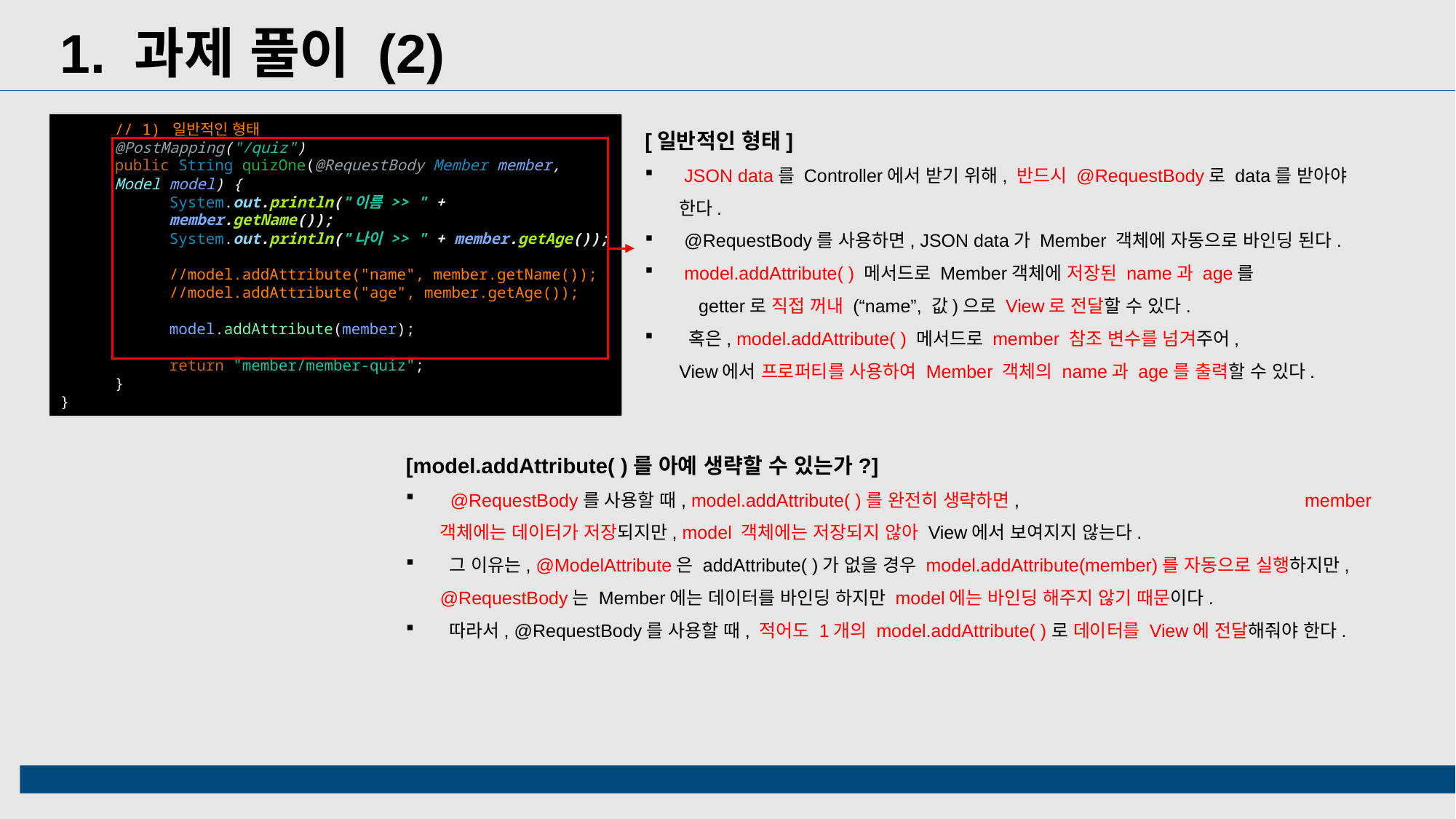

1. 과제 풀이 (2)
// 1) 일반적인 형태
@PostMapping("/quiz")
public String quizOne(@RequestBody Member member, Model model) {
System.out.println("이름 >> " + member.getName());
System.out.println("나이 >> " + member.getAge());

//model.addAttribute("name", member.getName());
//model.addAttribute("age", member.getAge());

model.addAttribute(member);

return "member/member-quiz";
}
}
[일반적인 형태]
 JSON data를 Controller에서 받기 위해, 반드시 @RequestBody로 data를 받아야 한다.
 @RequestBody를 사용하면, JSON data가 Member 객체에 자동으로 바인딩 된다.
 model.addAttribute( ) 메서드로 Member객체에 저장된 name과 age를                            getter로 직접 꺼내 (“name”, 값)으로 View로 전달할 수 있다.
 혹은, model.addAttribute( ) 메서드로 member 참조 변수를 넘겨주어,                            View에서 프로퍼티를 사용하여 Member 객체의 name과 age를 출력할 수 있다.

[model.addAttribute( )를 아예 생략할 수 있는가?]
  @RequestBody를 사용할 때, model.addAttribute( )를 완전히 생략하면,                                                        member 객체에는 데이터가 저장되지만, model 객체에는 저장되지 않아 View에서 보여지지 않는다.
 그 이유는, @ModelAttribute은 addAttribute( )가 없을 경우 model.addAttribute(member)를 자동으로 실행하지만, @RequestBody는 Member에는 데이터를 바인딩 하지만 model에는 바인딩 해주지 않기 때문이다.
 따라서, @RequestBody를 사용할 때, 적어도 1개의 model.addAttribute( )로 데이터를 View에 전달해줘야 한다.